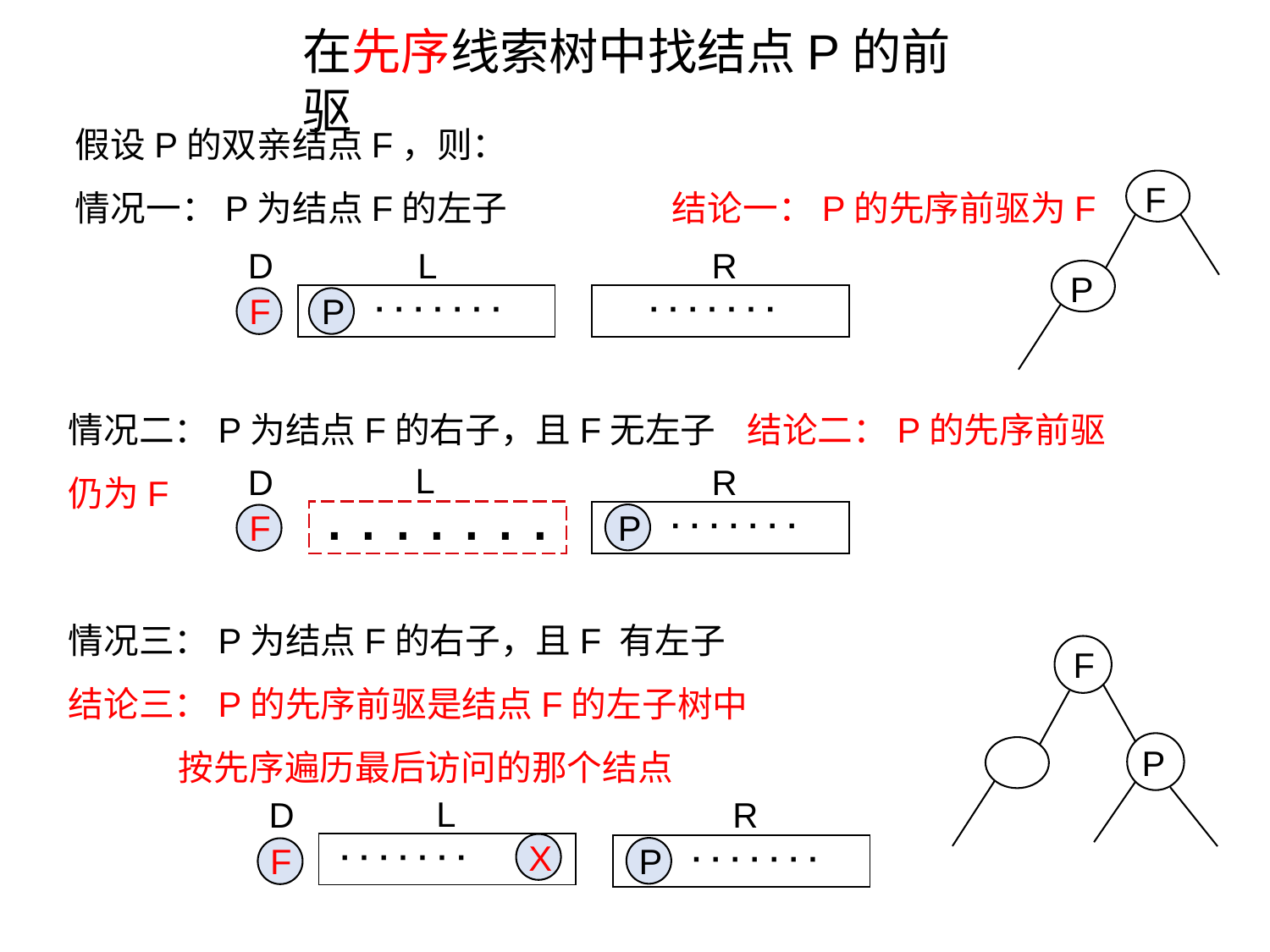

在先序线索树中找结点P的前驱
假设P的双亲结点F，则：
情况一：P为结点F的左子                     结论一：P的先序前驱为F

F
D
L
R

P
F
P

| · · · · · · · |
| --- |
| · · · · · · · |
| --- |

情况二：P为结点F的右子，且F无左子    结论二：P的先序前驱仍为F
L
D
R
P

F
· · · · · · ·
| · · · · · · · |
| --- |

情况三：P为结点F的右子，且F 有左子
结论三：P的先序前驱是结点F的左子树中
             按先序遍历最后访问的那个结点

F

P

L
D
R
X

| · · · · · · · |
| --- |
P

F
| · · · · · · · |
| --- |

45